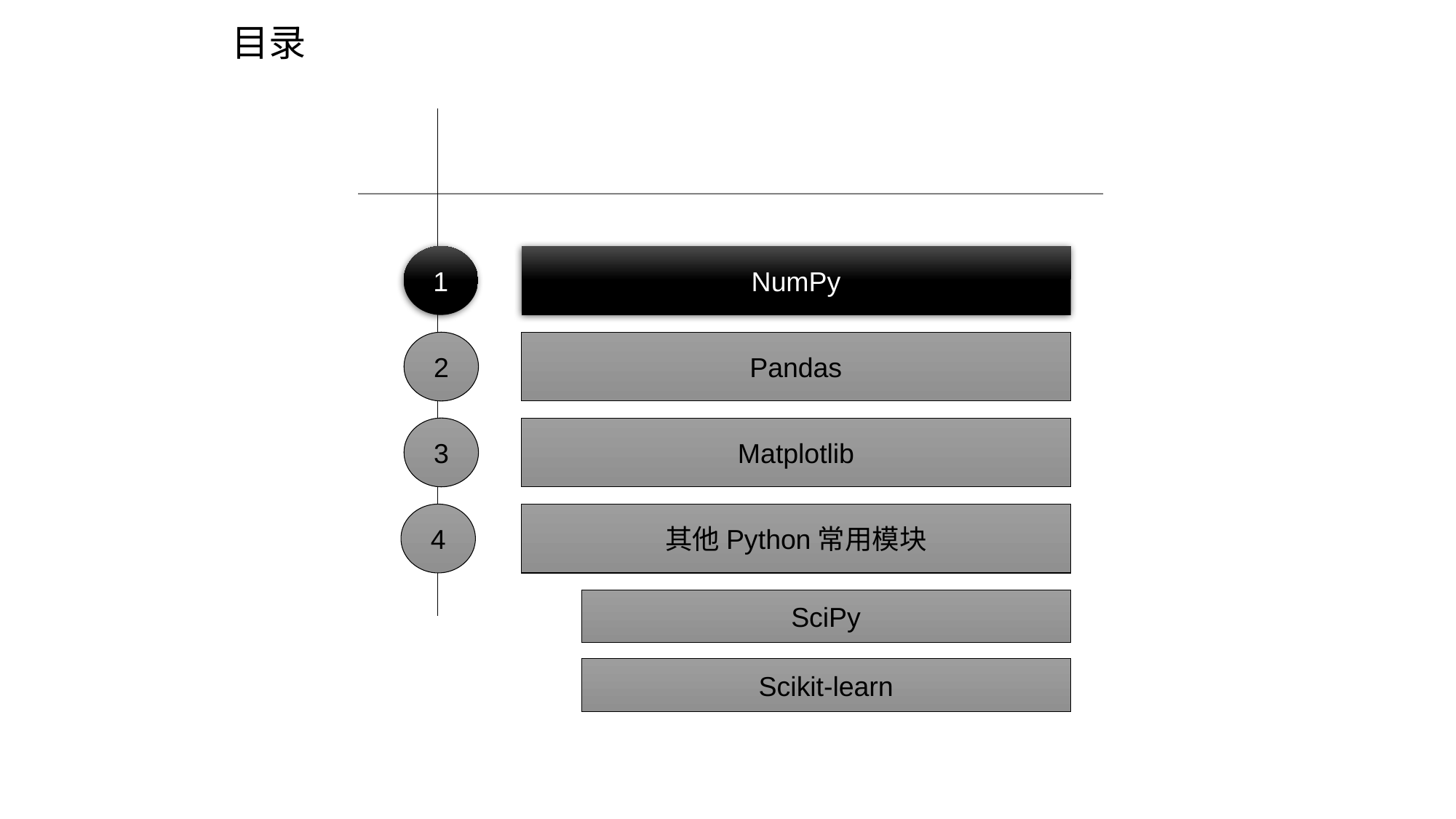

# 目录

1
NumPy
2
Pandas
3
Matplotlib
4
其他Python常用模块
SciPy
Scikit-learn